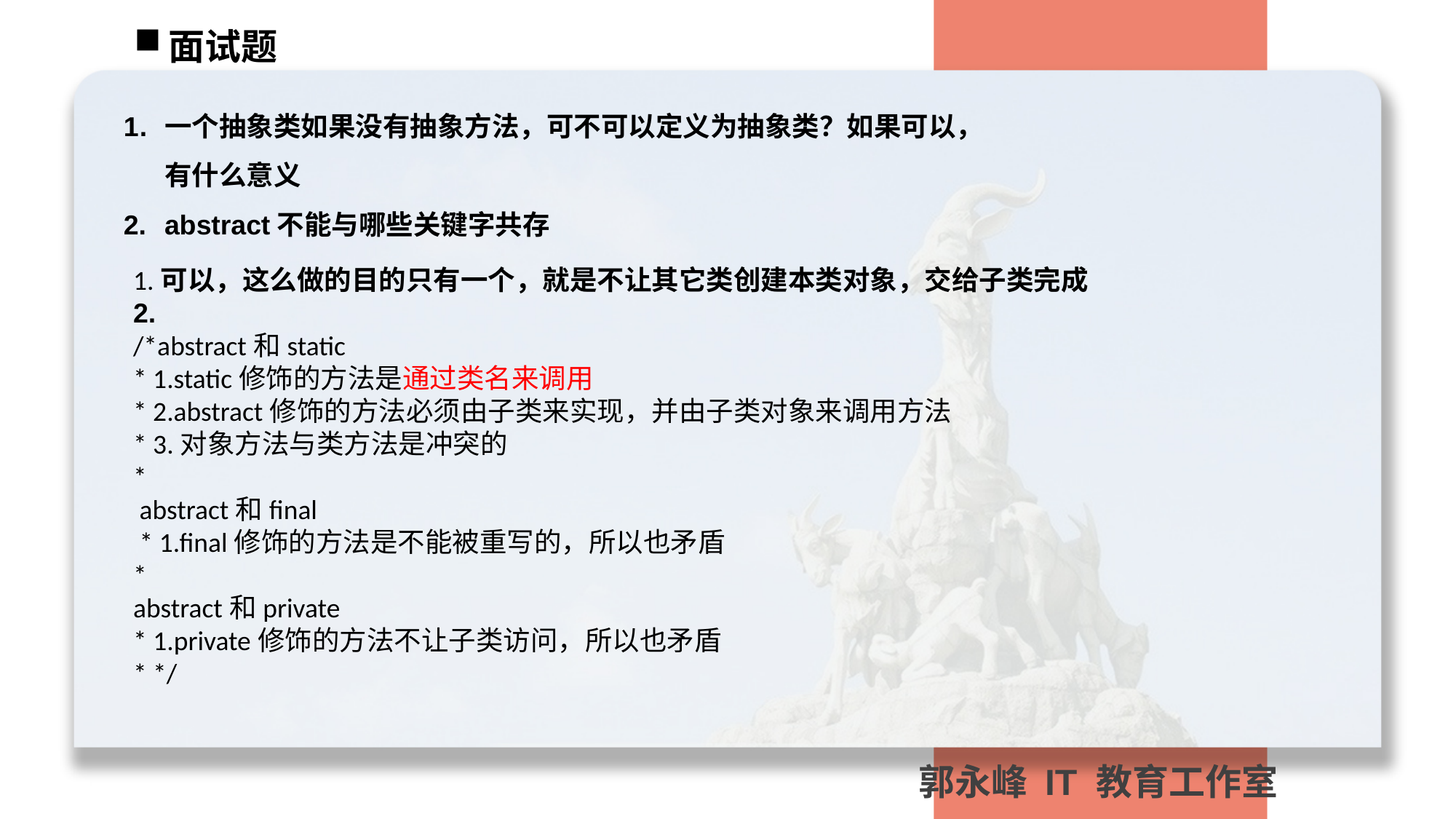

面试题
一个抽象类如果没有抽象方法，可不可以定义为抽象类？如果可以，有什么意义
abstract不能与哪些关键字共存
1.可以，这么做的目的只有一个，就是不让其它类创建本类对象，交给子类完成
2.
/*abstract和static
* 1.static修饰的方法是通过类名来调用
* 2.abstract修饰的方法必须由子类来实现，并由子类对象来调用方法
* 3.对象方法与类方法是冲突的
*
 abstract和final
 * 1.final修饰的方法是不能被重写的，所以也矛盾
*
abstract和private
* 1.private修饰的方法不让子类访问，所以也矛盾
* */